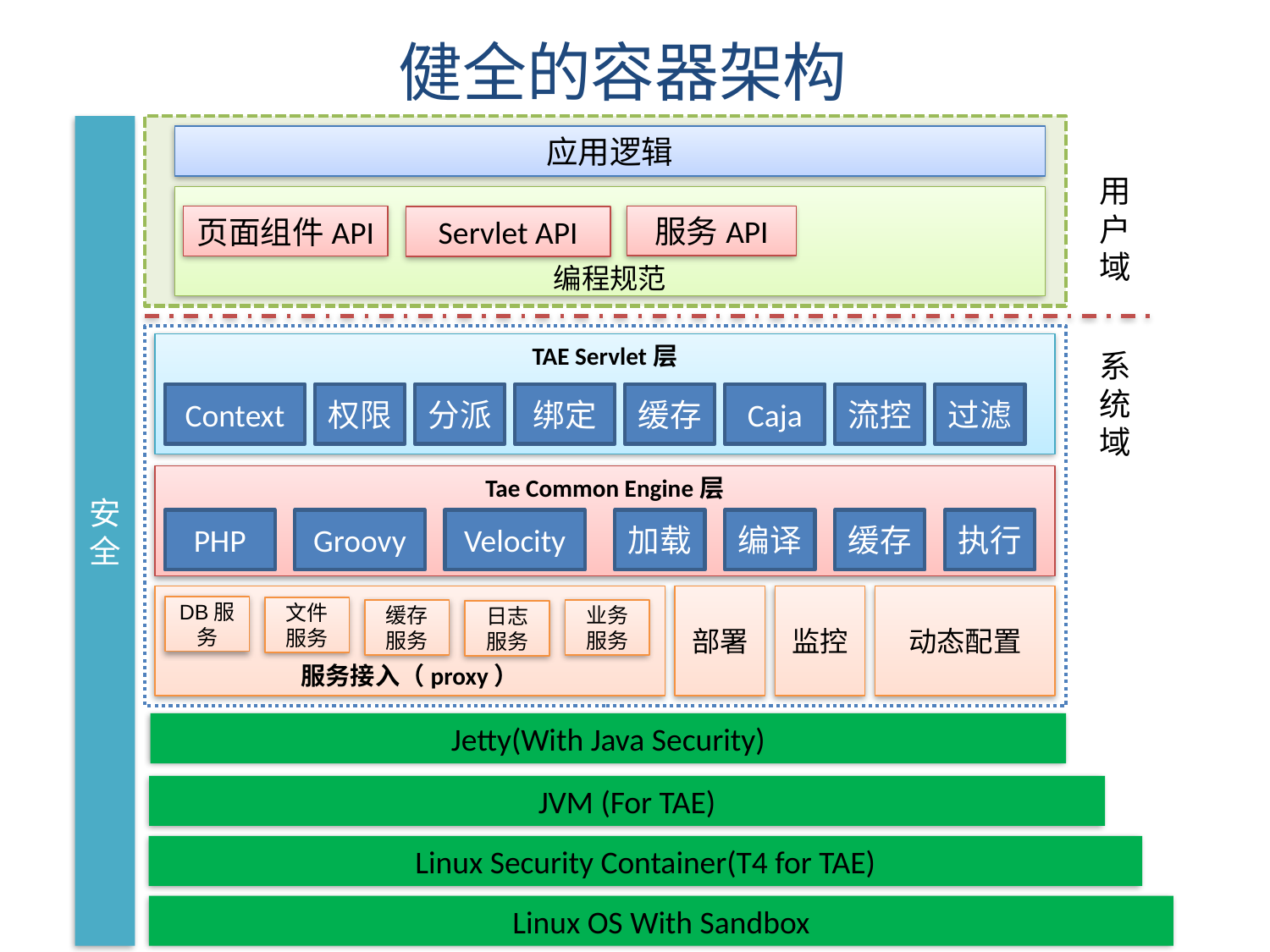

健全的容器架构
安全

用户域
应用逻辑
编程规范
服务API
页面组件API
Servlet API

TAE Servlet层
系统域
Context
权限
分派
绑定
缓存
Caja
流控
过滤
Tae Common Engine层
PHP
Groovy
Velocity
加载
编译
缓存
执行
服务接入（proxy）
部署
监控
动态配置
DB服务
文件服务
缓存服务
业务服务
日志服务
Jetty(With Java Security)
JVM (For TAE)
Linux Security Container(T4 for TAE)
Linux OS With Sandbox